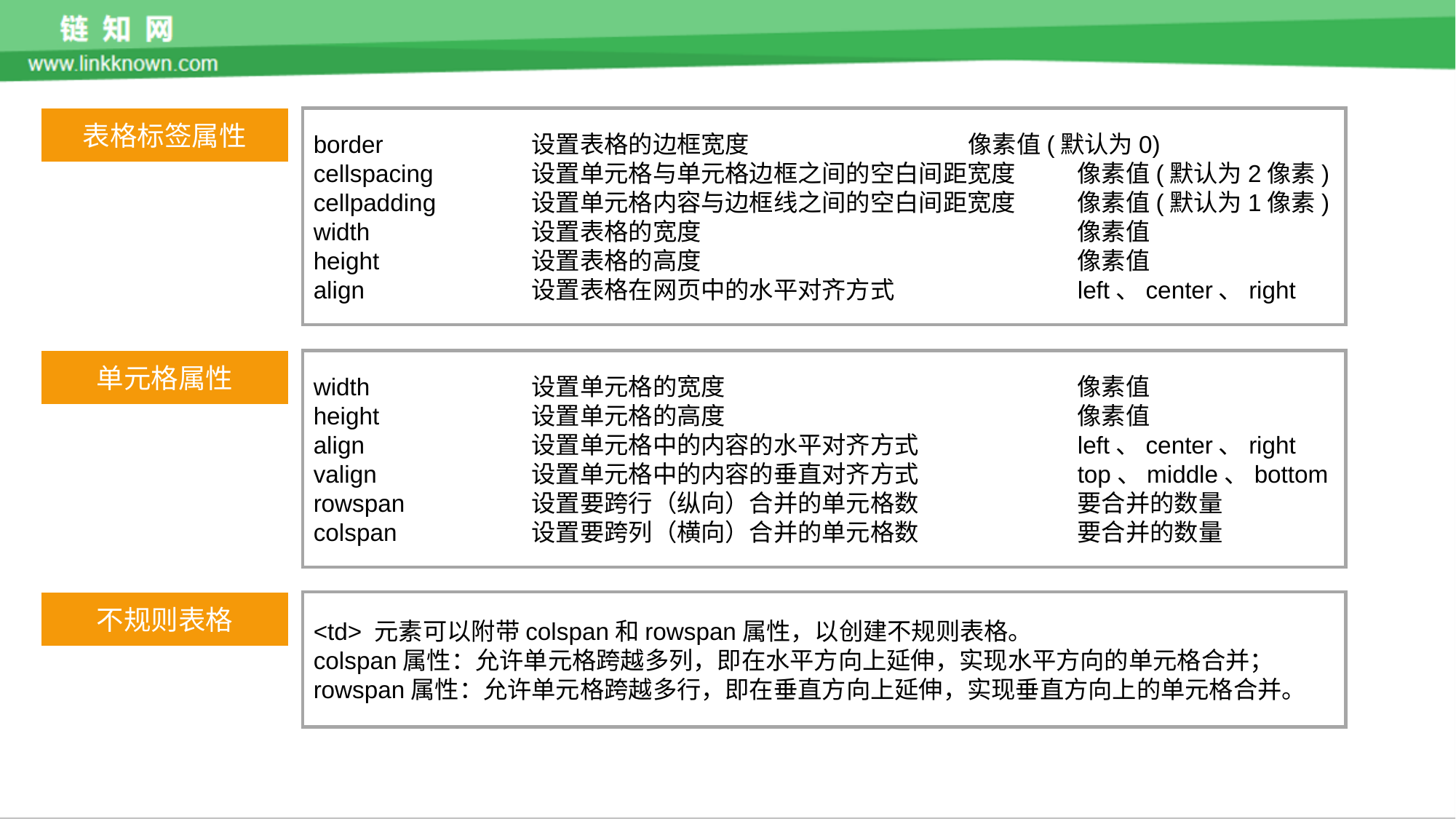

表格标签属性
border		设置表格的边框宽度			像素值(默认为0)
cellspacing	设置单元格与单元格边框之间的空白间距宽度	像素值(默认为2像素)
cellpadding	设置单元格内容与边框线之间的空白间距宽度	像素值(默认为1像素)
width		设置表格的宽度				像素值
height		设置表格的高度				像素值
align		设置表格在网页中的水平对齐方式		left、center、right
单元格属性
width		设置单元格的宽度				像素值
height		设置单元格的高度				像素值
align		设置单元格中的内容的水平对齐方式		left、center、right
valign		设置单元格中的内容的垂直对齐方式		top、middle、bottom
rowspan		设置要跨行（纵向）合并的单元格数		要合并的数量
colspan		设置要跨列（横向）合并的单元格数		要合并的数量
不规则表格
<td> 元素可以附带colspan和rowspan属性，以创建不规则表格。
colspan属性：允许单元格跨越多列，即在水平方向上延伸，实现水平方向的单元格合并；
rowspan属性：允许单元格跨越多行，即在垂直方向上延伸，实现垂直方向上的单元格合并。